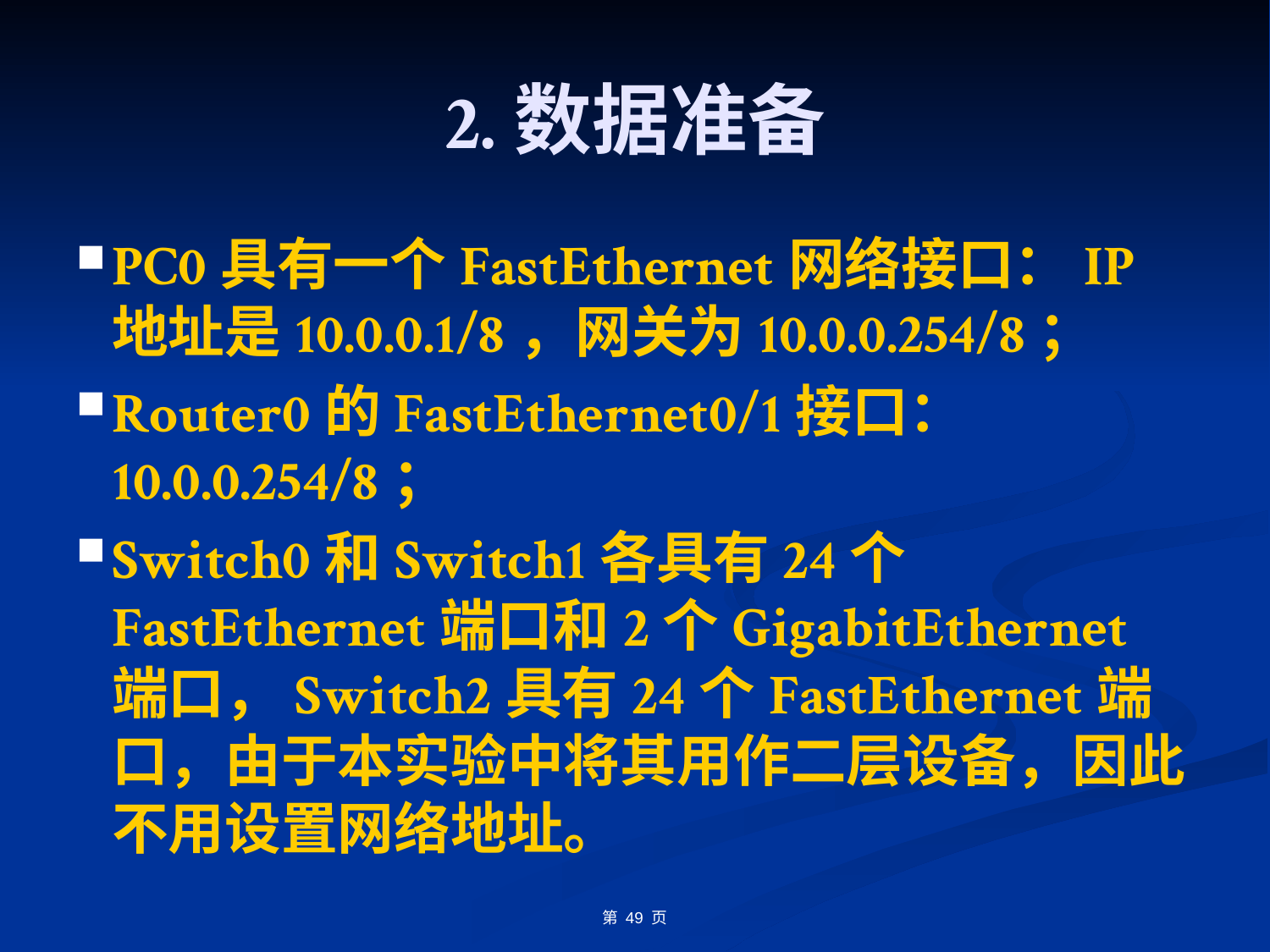

# 2.数据准备
PC0具有一个FastEthernet网络接口：IP地址是10.0.0.1/8，网关为10.0.0.254/8；
Router0的FastEthernet0/1接口：10.0.0.254/8；
Switch0和Switch1各具有24个FastEthernet端口和2个GigabitEthernet端口，Switch2具有24个FastEthernet端口，由于本实验中将其用作二层设备，因此不用设置网络地址。

第 49 页